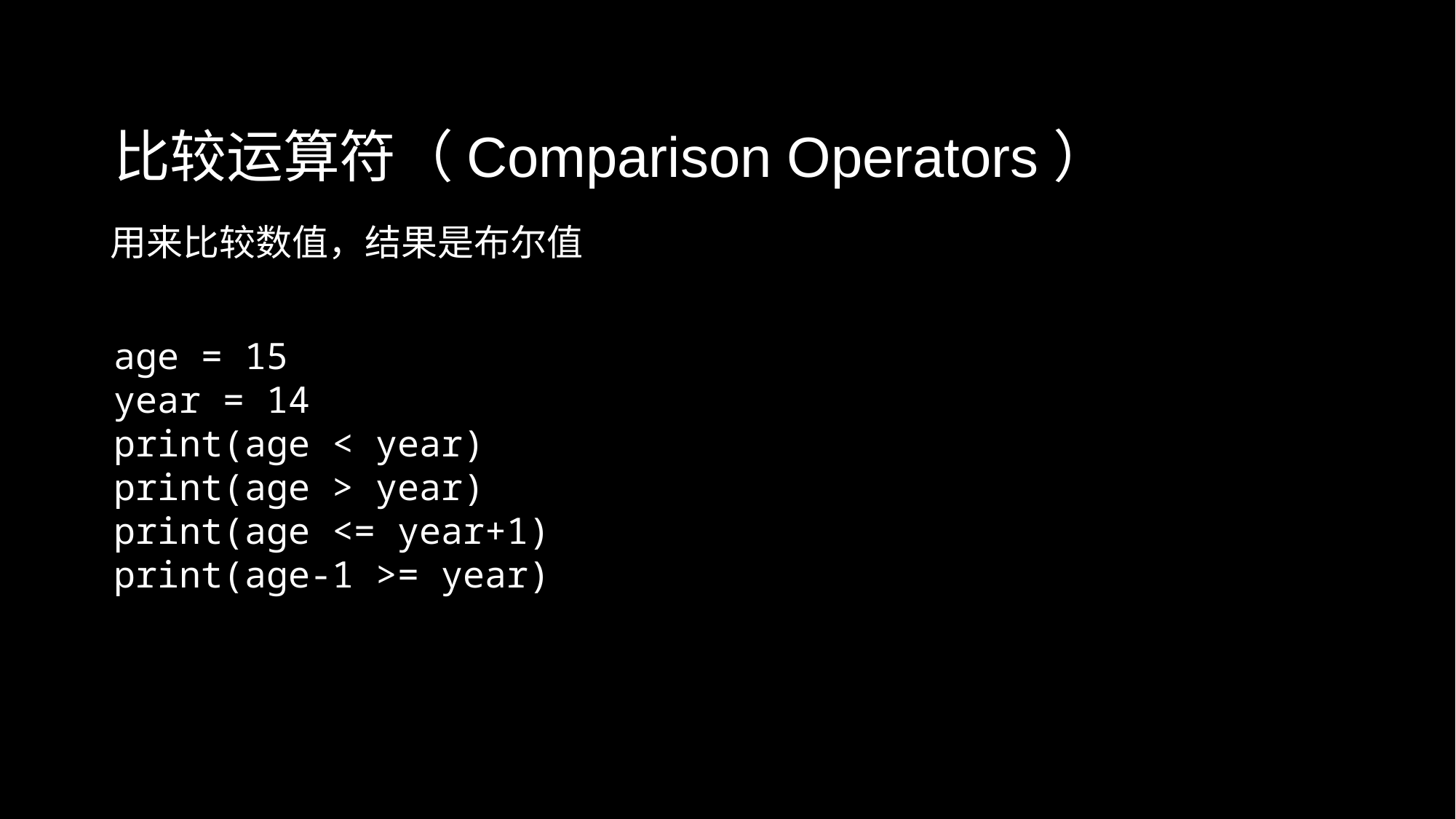

比较运算符（Comparison Operators）
用来比较数值，结果是布尔值
age = 15
year = 14
print(age < year)
print(age > year)
print(age <= year+1)
print(age-1 >= year)